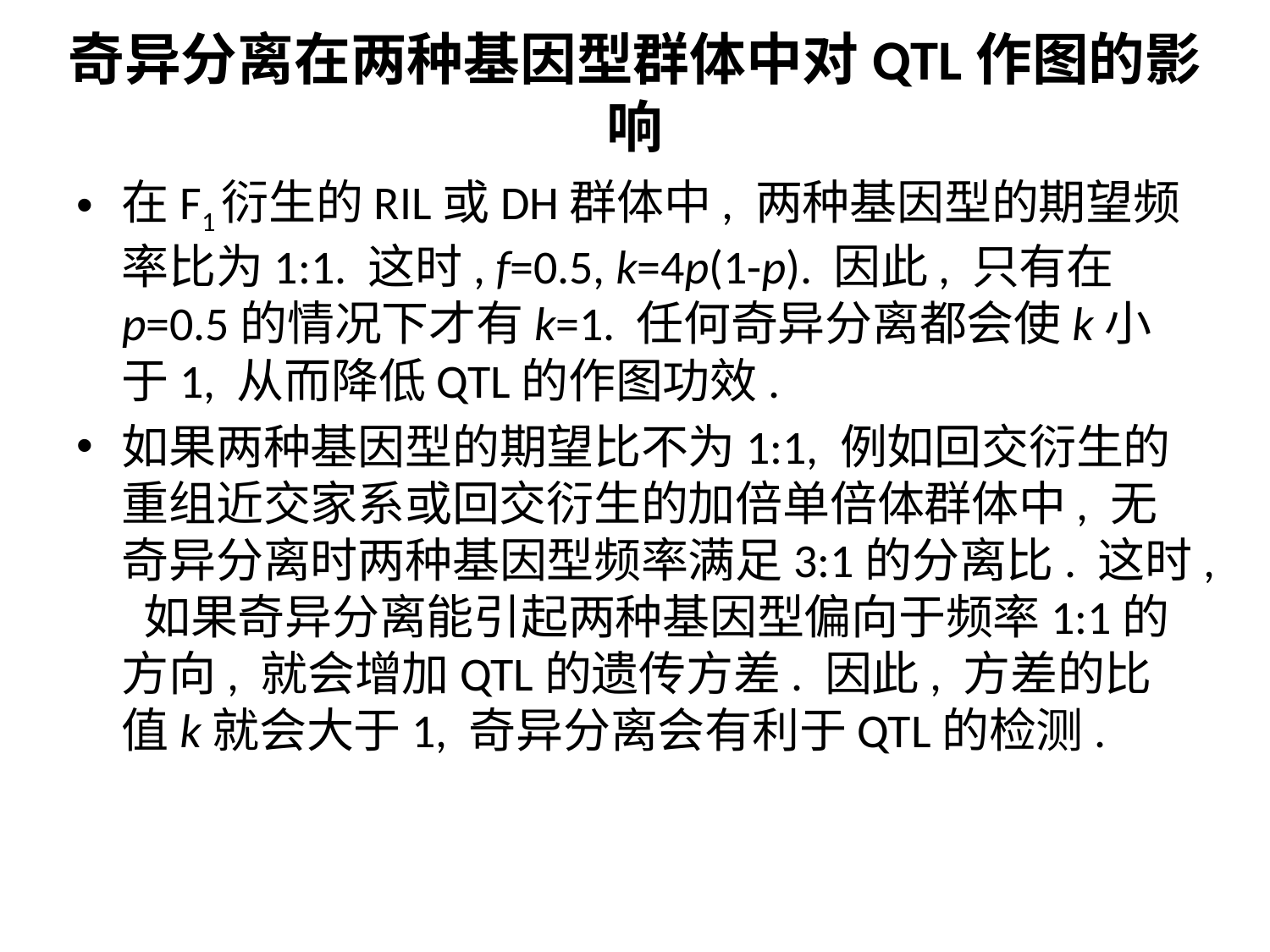

# 奇异分离在两种基因型群体中对QTL作图的影响
在F1衍生的RIL或DH群体中, 两种基因型的期望频率比为1:1. 这时, f=0.5, k=4p(1-p). 因此, 只有在p=0.5的情况下才有k=1. 任何奇异分离都会使k小于1, 从而降低QTL的作图功效.
如果两种基因型的期望比不为1:1, 例如回交衍生的重组近交家系或回交衍生的加倍单倍体群体中, 无奇异分离时两种基因型频率满足3:1的分离比. 这时, 如果奇异分离能引起两种基因型偏向于频率1:1的方向, 就会增加QTL的遗传方差. 因此, 方差的比值k就会大于1, 奇异分离会有利于QTL的检测.